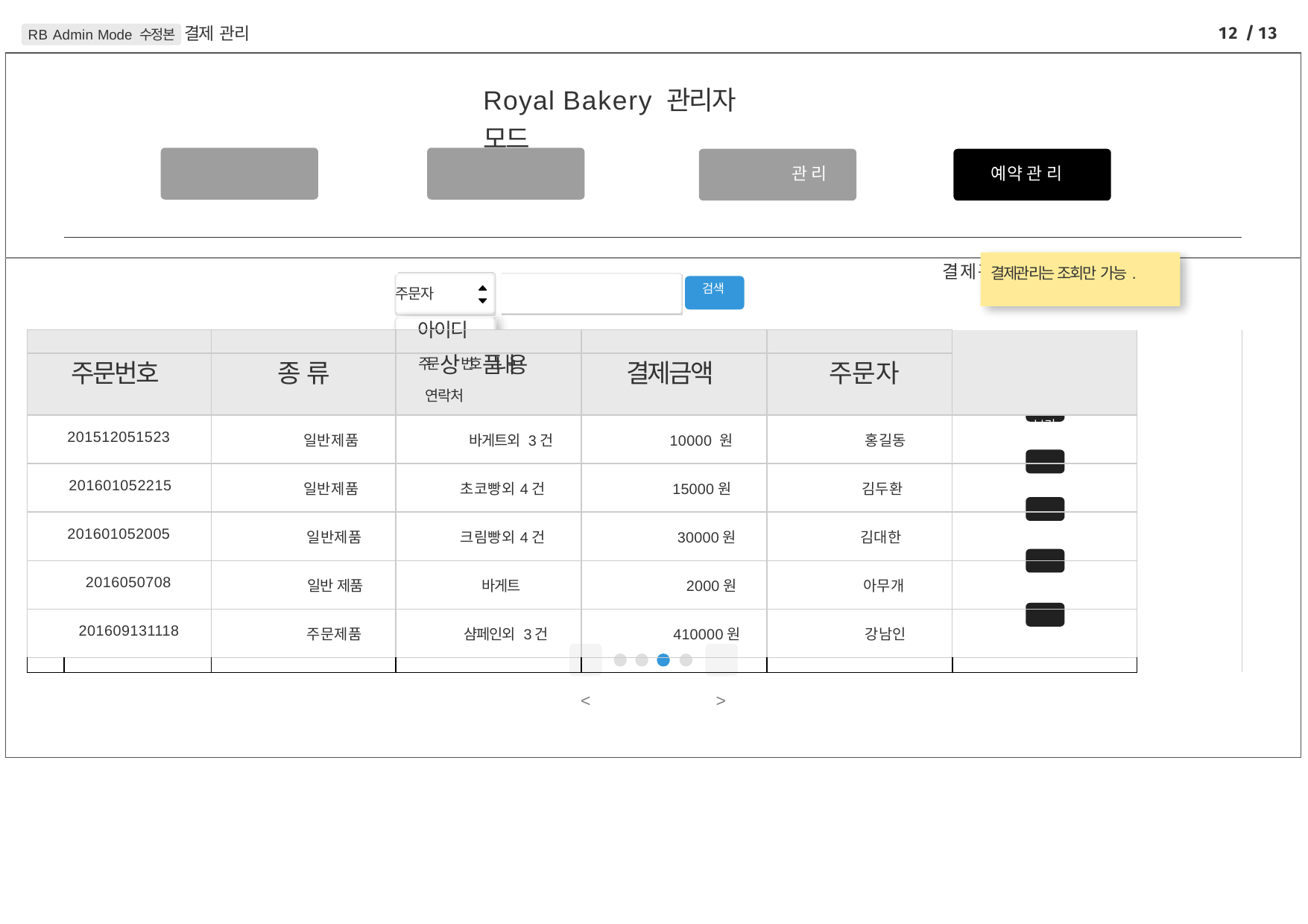

12 / 13
RB Admin Mode 수정본   결제 관리
| Royal Bakery 관리자 모드 회 원 관 리 제 품 관 리 게 시 판 |  | 관 리 | 예 약 관 리 |
| --- | --- | --- | --- |
| < | > | 결 제 관 리 | 예 약 관 리 |  |

|  | 주문자 |  |  | 검색 |  | 결제관리는 조회만 가능. |  |
| --- | --- | --- | --- | --- | --- | --- | --- |
|  |  |  | 아이디 |  |  |  |  |
| 주문번호 |  | 종 류 | 주문상번호품내용 | 결제금액 | 주문자 |  |  |
|  |  |  | 연락처 |  |  |  |  |
|  | 201512051523 | 일반제품 | 바게트외 3건 | 10000 원 | 홍길동 | 보기 |  |
|  | 201601052215 | 일반제품 | 초코빵외4건 | 15000원 | 김두환 | 보기 |  |
|  | 201601052005 | 일반제품 | 크림빵외4건 | 30000원 | 김대한 | 보기 |  |
|  | 2016050708 | 일반 제품 | 바게트 | 2000원 | 아무개 | 보기 |  |
|  | 201609131118 | 주문제품 | 샴페인외 3건 | 410000원 | 강남인 | 보기 |  |
|  |  |  |  |  |  |  |  |